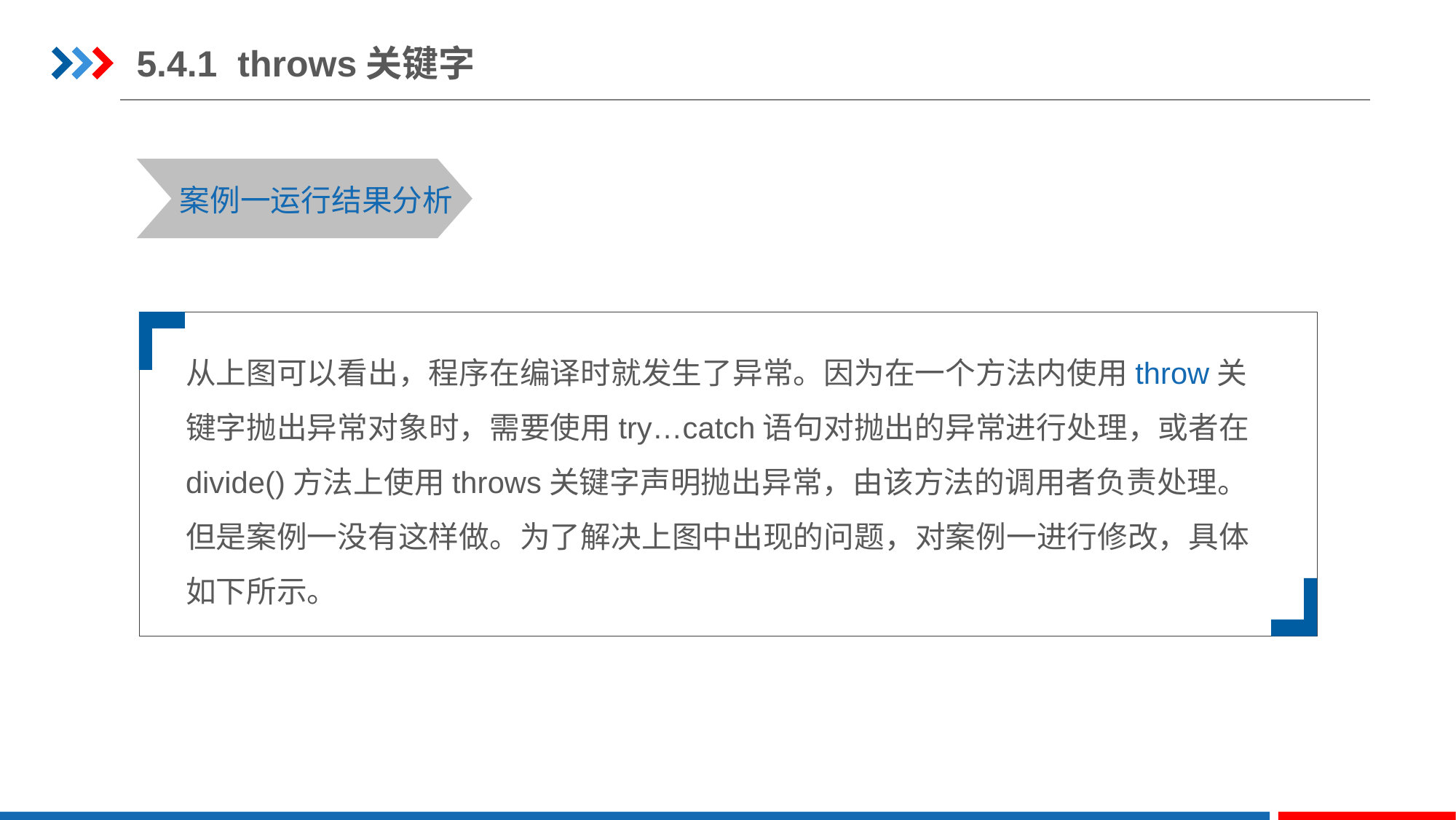

5.4.1  throws关键字

案例一运行结果分析

从上图可以看出，程序在编译时就发生了异常。因为在一个方法内使用throw关键字抛出异常对象时，需要使用try…catch语句对抛出的异常进行处理，或者在divide()方法上使用throws关键字声明抛出异常，由该方法的调用者负责处理。但是案例一没有这样做。为了解决上图中出现的问题，对案例一进行修改，具体如下所示。